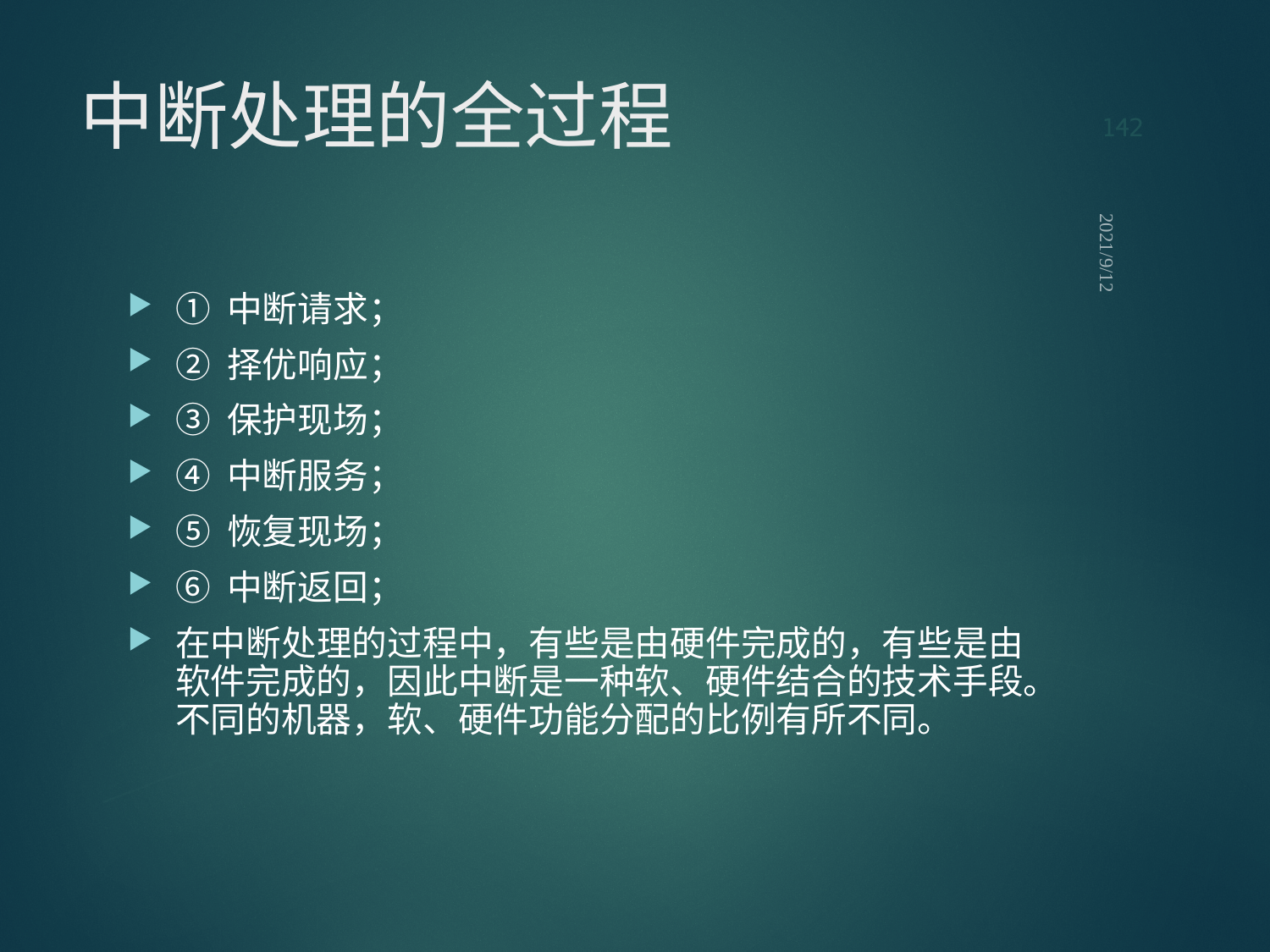

142
# 中断处理的全过程
2021/9/12
① 中断请求；
② 择优响应；
③ 保护现场；
④ 中断服务；
⑤ 恢复现场；
⑥ 中断返回；
在中断处理的过程中，有些是由硬件完成的，有些是由软件完成的，因此中断是一种软、硬件结合的技术手段。不同的机器，软、硬件功能分配的比例有所不同。